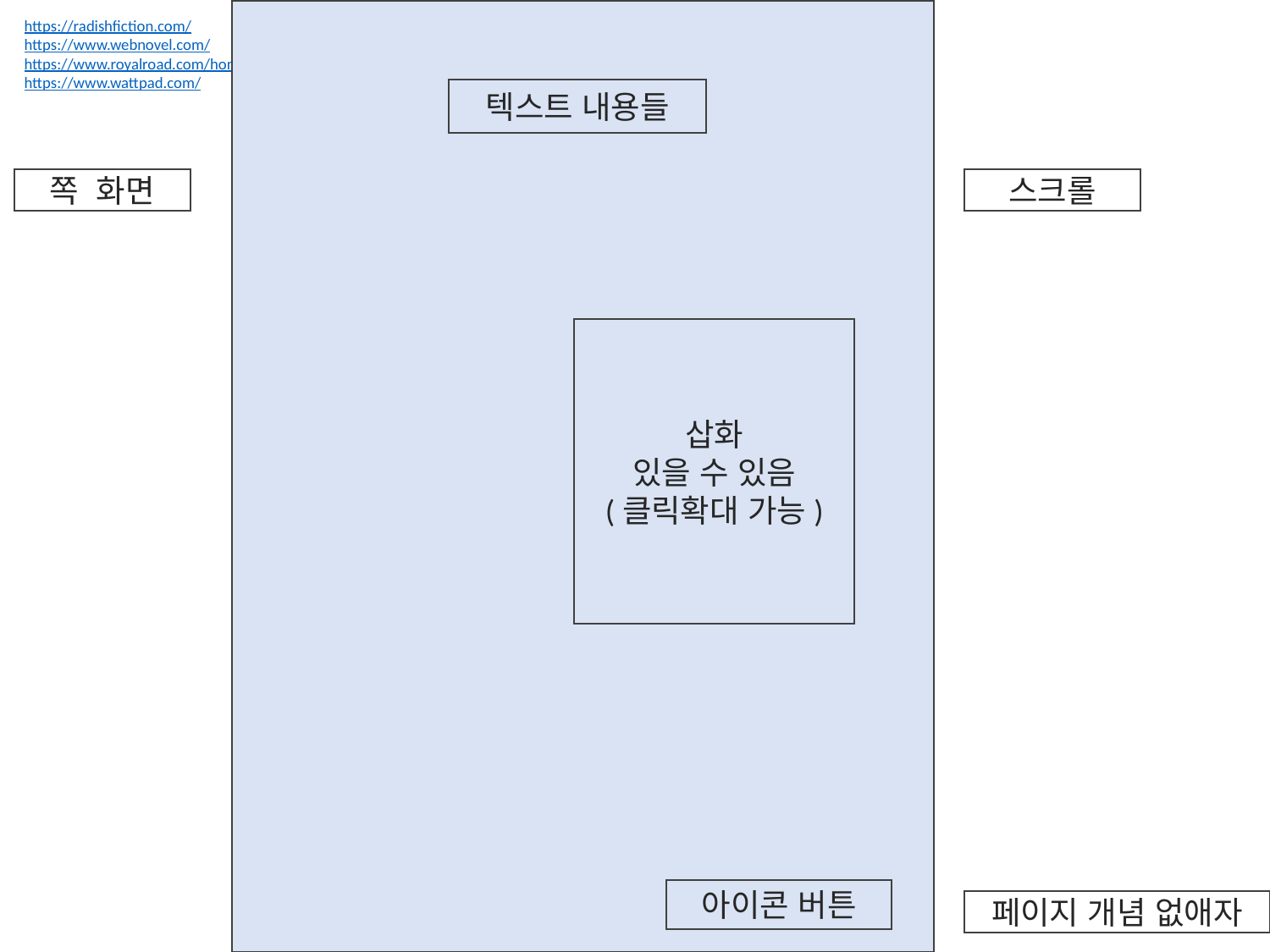

https://radishfiction.com/
https://www.webnovel.com/
https://www.royalroad.com/home
https://www.wattpad.com/

텍스트 내용들
쪽  화면
스크롤
삽화
있을 수 있음
(클릭확대 가능)
아이콘 버튼
페이지 개념 없애자